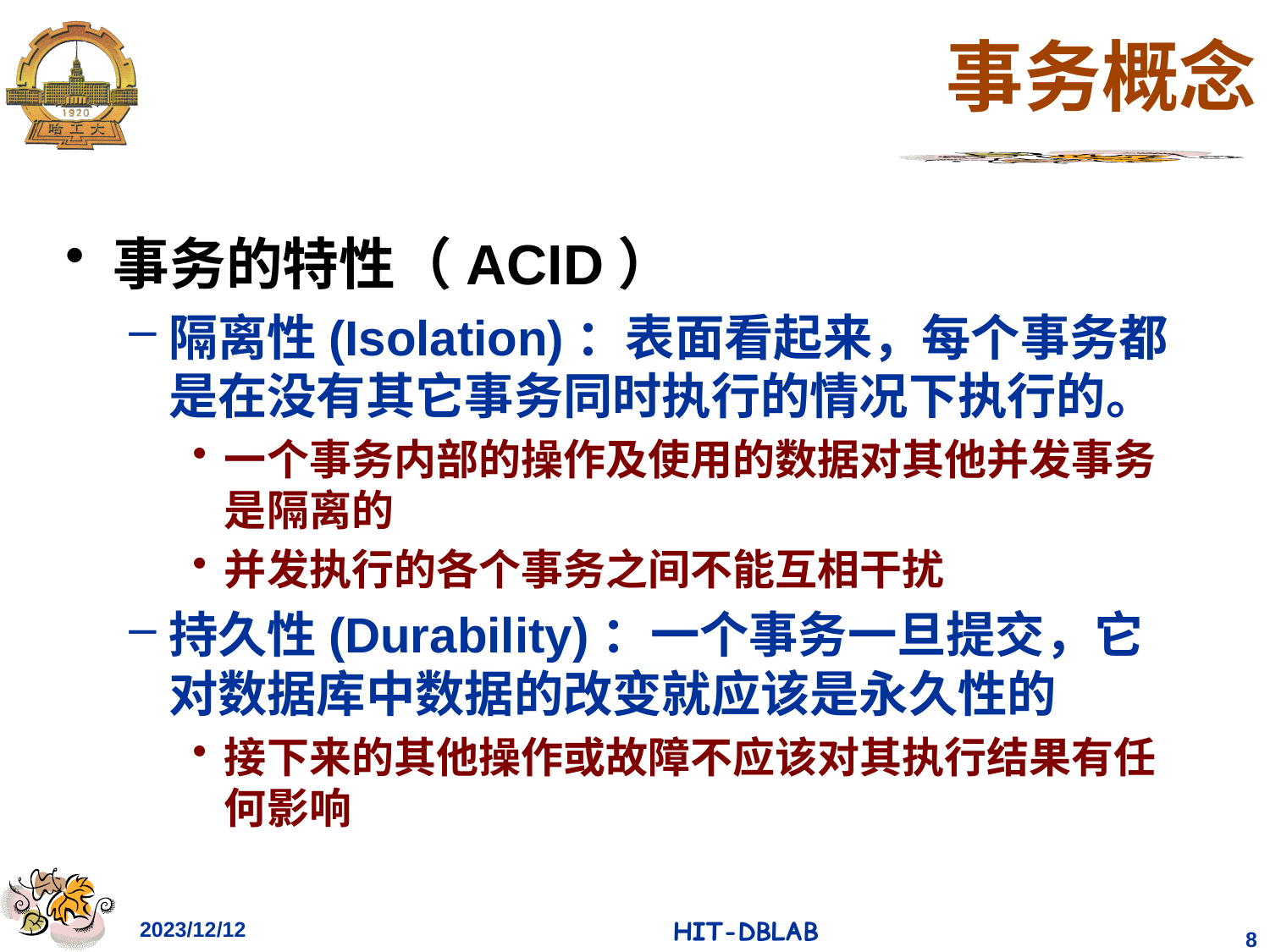

# 事务概念
事务的特性（ACID）
隔离性(Isolation)：表面看起来，每个事务都是在没有其它事务同时执行的情况下执行的。
一个事务内部的操作及使用的数据对其他并发事务是隔离的
并发执行的各个事务之间不能互相干扰
持久性(Durability)：一个事务一旦提交，它对数据库中数据的改变就应该是永久性的
接下来的其他操作或故障不应该对其执行结果有任何影响
2023/12/12
HIT-DBLAB
8